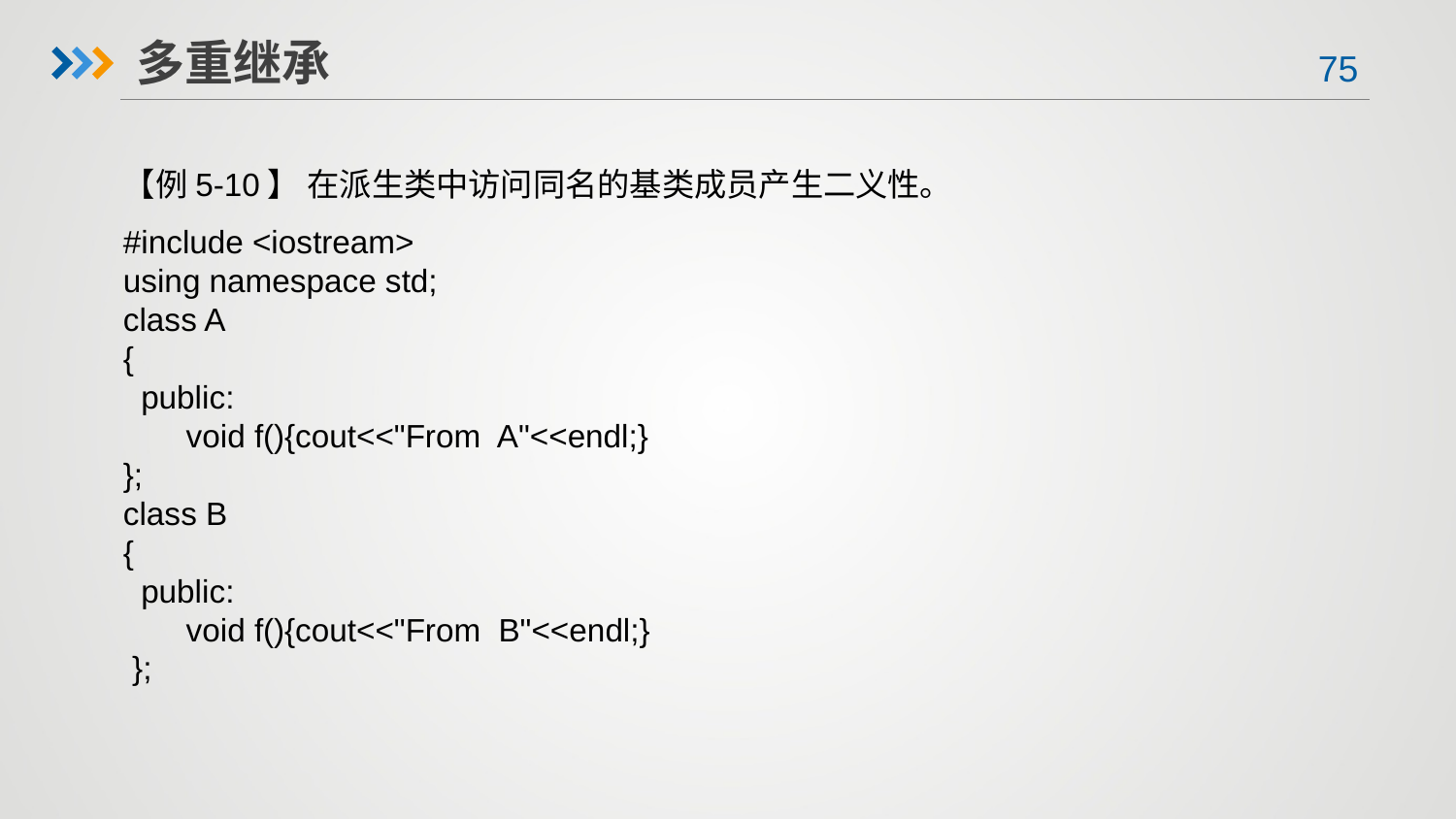

多重继承
【例5-10】 在派生类中访问同名的基类成员产生二义性。
#include <iostream>
using namespace std;
class A
{
  public:
       void f(){cout<<"From  A"<<endl;}
};
class B
{
  public:
       void f(){cout<<"From  B"<<endl;}
 };